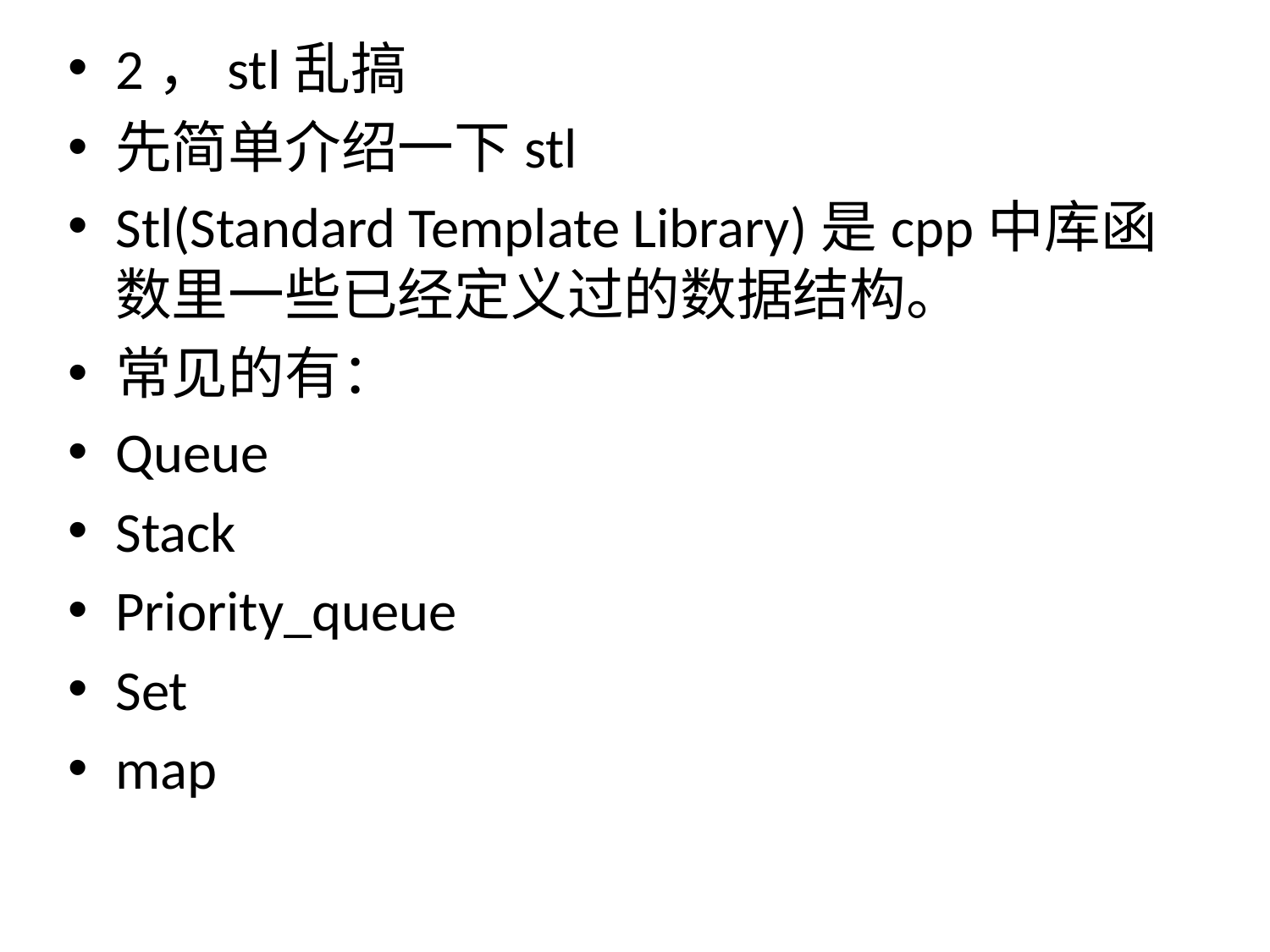

2，stl乱搞
先简单介绍一下stl
Stl(Standard Template Library)是cpp中库函数里一些已经定义过的数据结构。
常见的有：
Queue
Stack
Priority_queue
Set
map